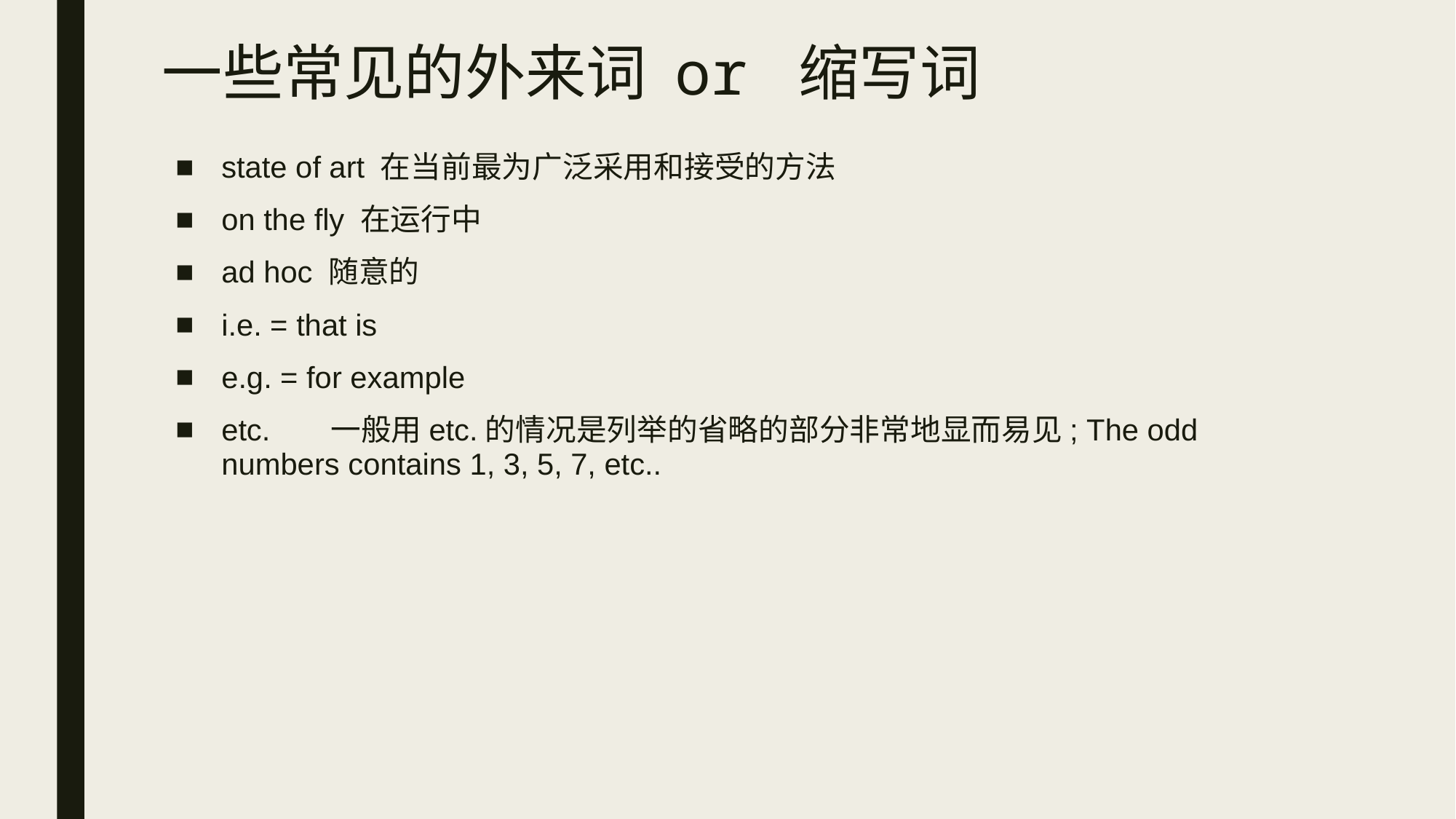

# 一些常见的外来词 or 缩写词
state of art 在当前最为广泛采用和接受的方法
on the fly 在运行中
ad hoc 随意的
i.e. = that is
e.g. = for example
etc.	一般用etc.的情况是列举的省略的部分非常地显而易见; The odd numbers contains 1, 3, 5, 7, etc..